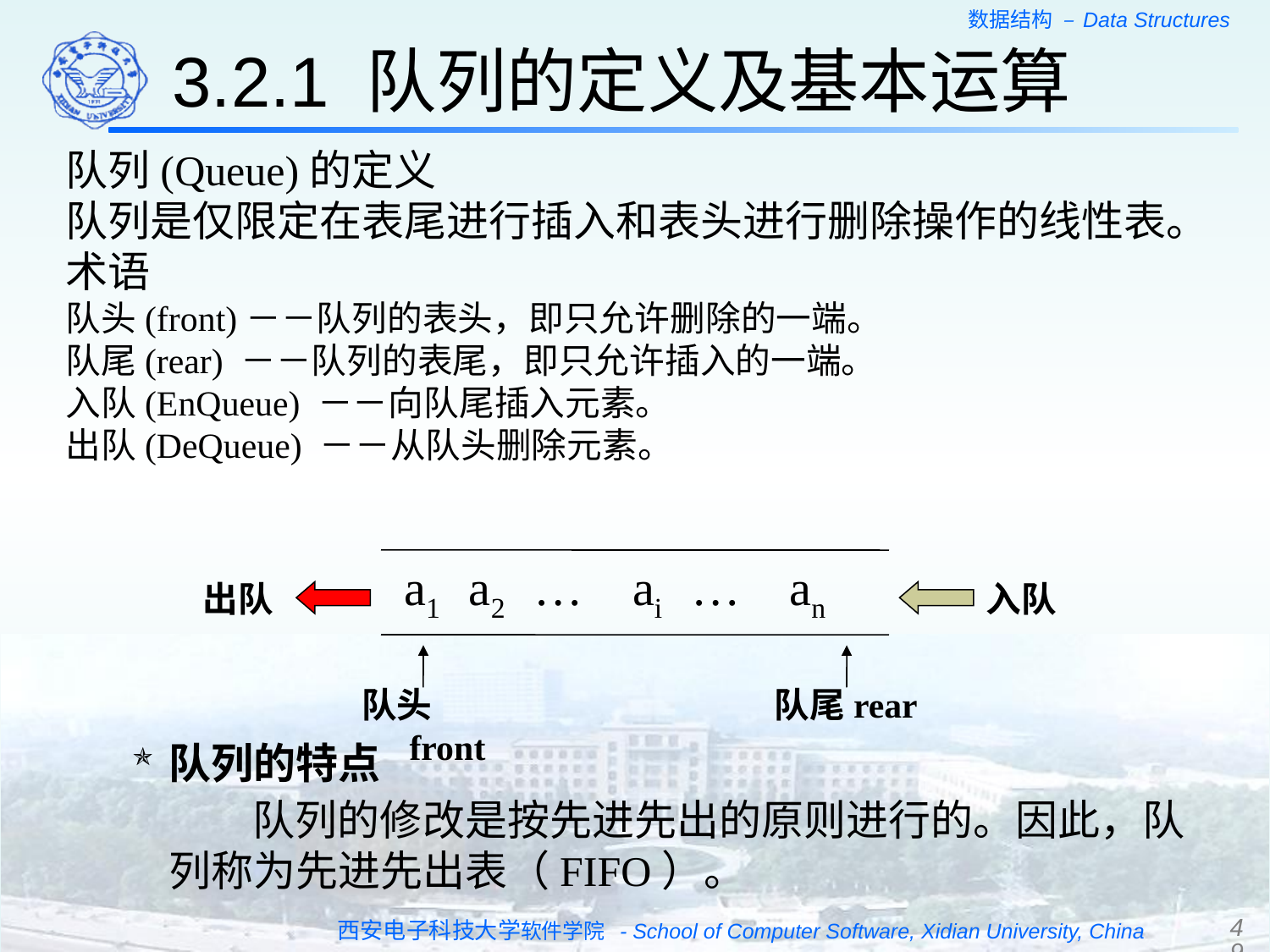

3.2.1 队列的定义及基本运算
队列(Queue)的定义
队列是仅限定在表尾进行插入和表头进行删除操作的线性表。
术语
队头(front)－－队列的表头，即只允许删除的一端。
队尾(rear) －－队列的表尾，即只允许插入的一端。
入队(EnQueue) －－向队尾插入元素。
出队(DeQueue) －－从队头删除元素。

a1    a2    …    ai    …    an

出队

入队

队头front

队尾rear
队列的特点
	　　队列的修改是按先进先出的原则进行的。因此，队列称为先进先出表（FIFO）。
49